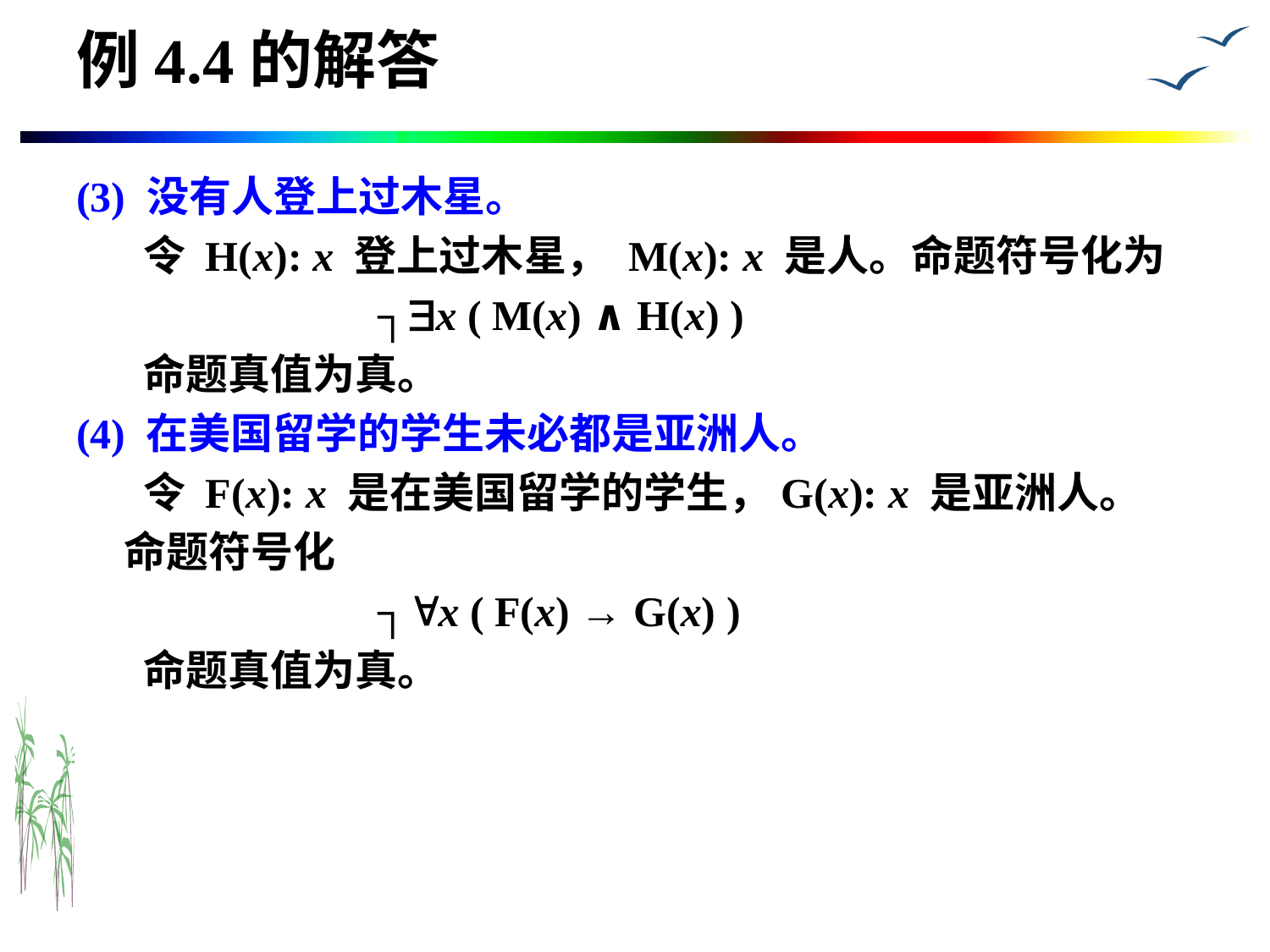

# 例4.4的解答
(3) 没有人登上过木星。
      令 H(x): x 登上过木星， M(x): x 是人。命题符号化为
 			┐∃x ( M(x) ∧ H(x) )
      命题真值为真。
(4) 在美国留学的学生未必都是亚洲人。
	 令 F(x): x 是在美国留学的学生，G(x): x 是亚洲人。
	命题符号化
			┐∀x ( F(x) → G(x) )
	 命题真值为真。